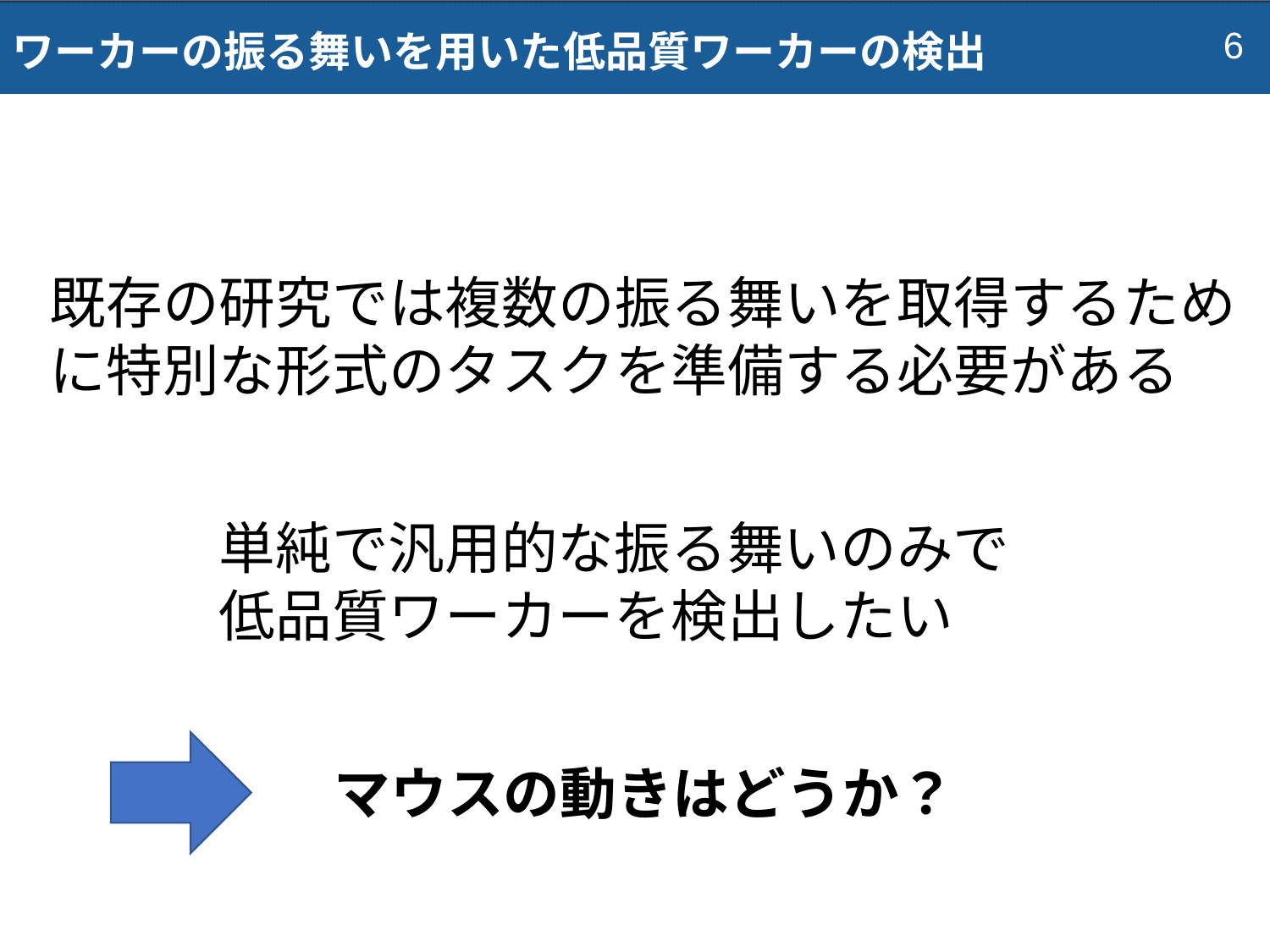

ワーカーの振る舞いを用いた低品質ワーカーの検出
6
既存の研究では複数の振る舞いを取得するために特別な形式のタスクを準備する必要がある
単純で汎用的な振る舞いのみで
低品質ワーカーを検出したい

マウスの動きはどうか？